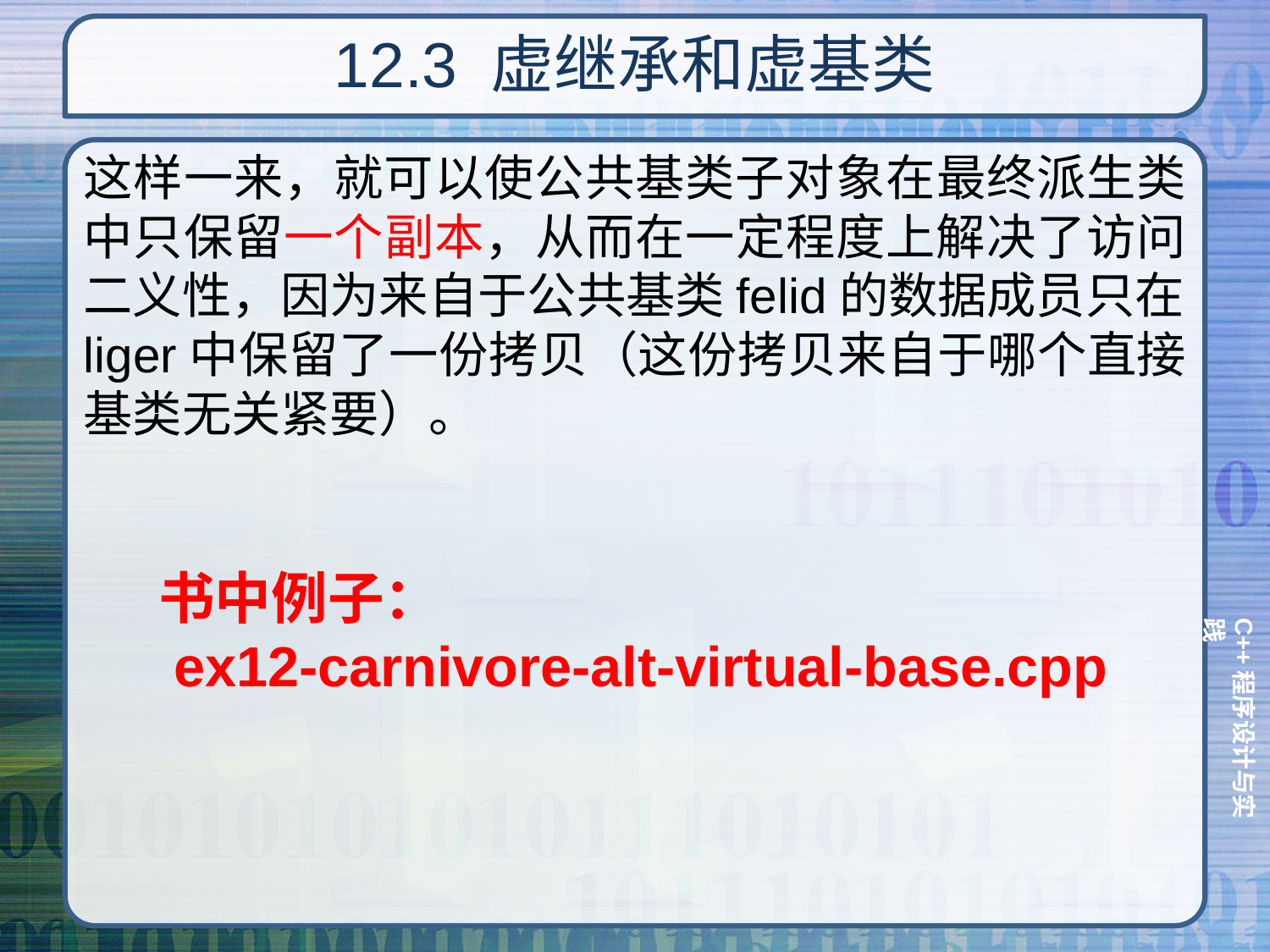

# 12.3 虚继承和虚基类
这样一来，就可以使公共基类子对象在最终派生类中只保留一个副本，从而在一定程度上解决了访问二义性，因为来自于公共基类felid的数据成员只在liger中保留了一份拷贝（这份拷贝来自于哪个直接基类无关紧要）。
书中例子：
 ex12-carnivore-alt-virtual-base.cpp